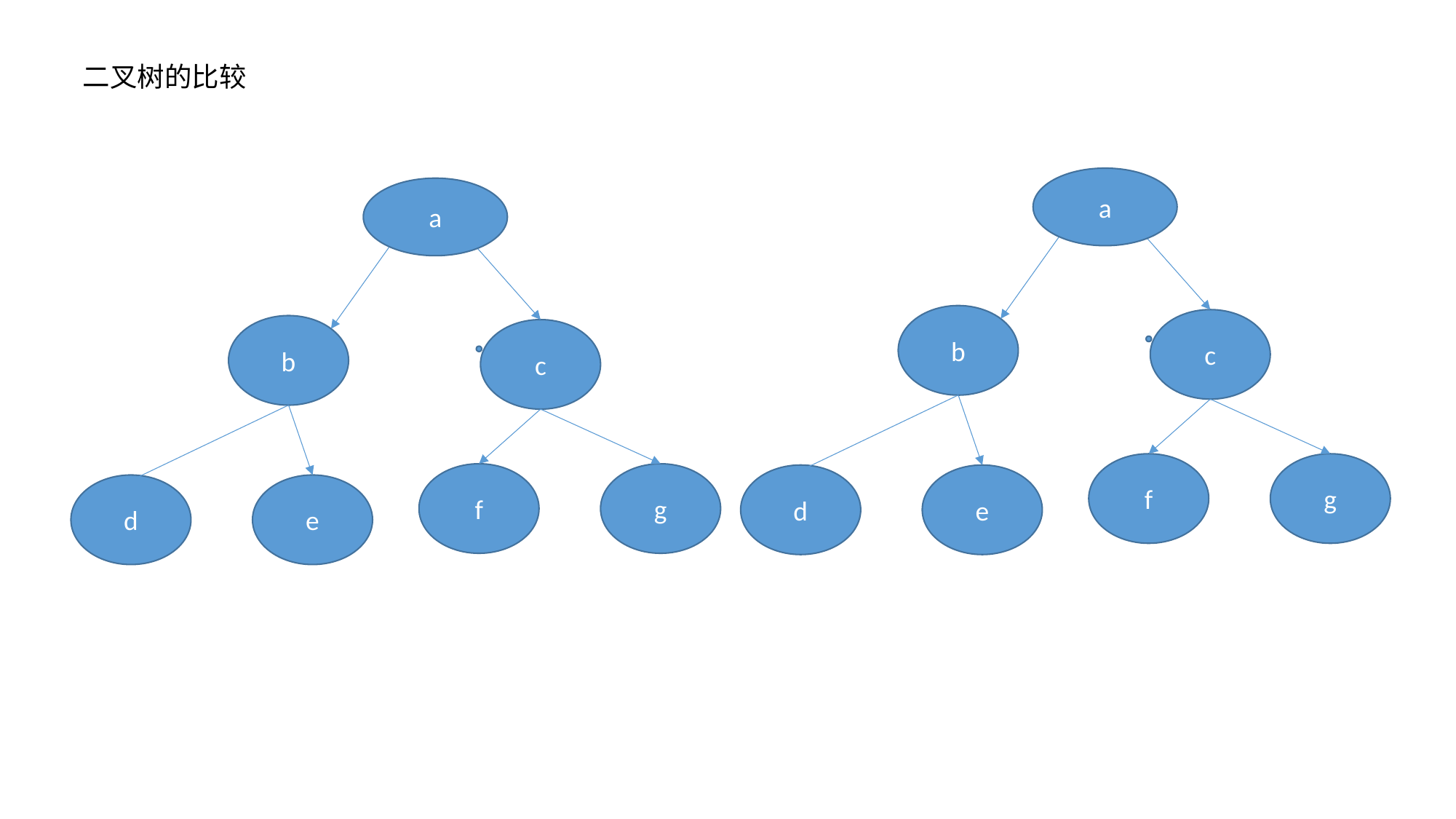

二叉树的比较
a
a
b
c
b
c

f
g
f
g
d
e
d
e